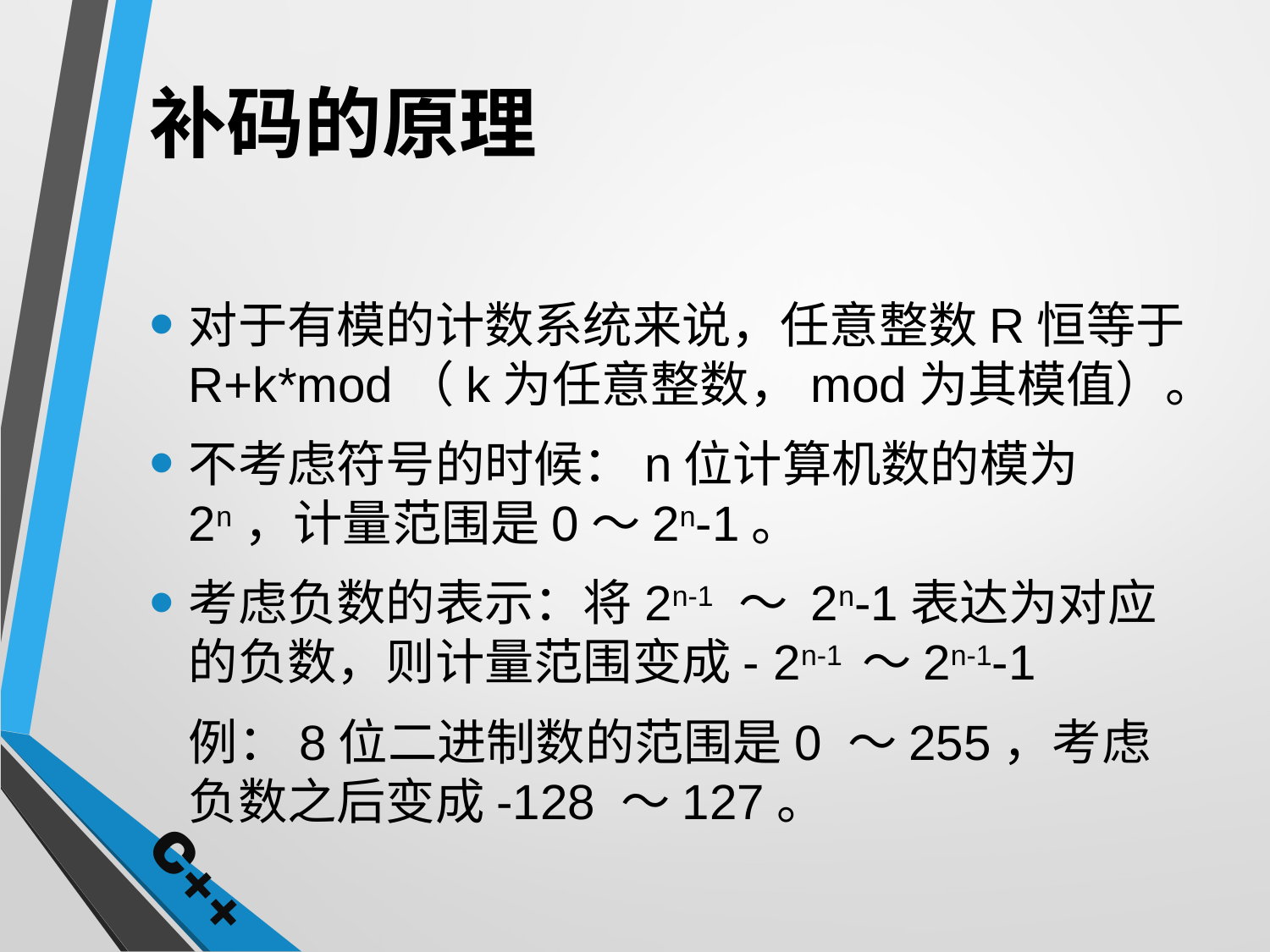

# 补码的原理
对于有模的计数系统来说，任意整数R恒等于R+k*mod（k为任意整数，mod为其模值）。
不考虑符号的时候：n位计算机数的模为2n，计量范围是0～2n-1。
考虑负数的表示：将2n-1 ～ 2n-1表达为对应的负数，则计量范围变成- 2n-1 ～2n-1-1
	例：8位二进制数的范围是0 ～255，考虑负数之后变成-128 ～127。